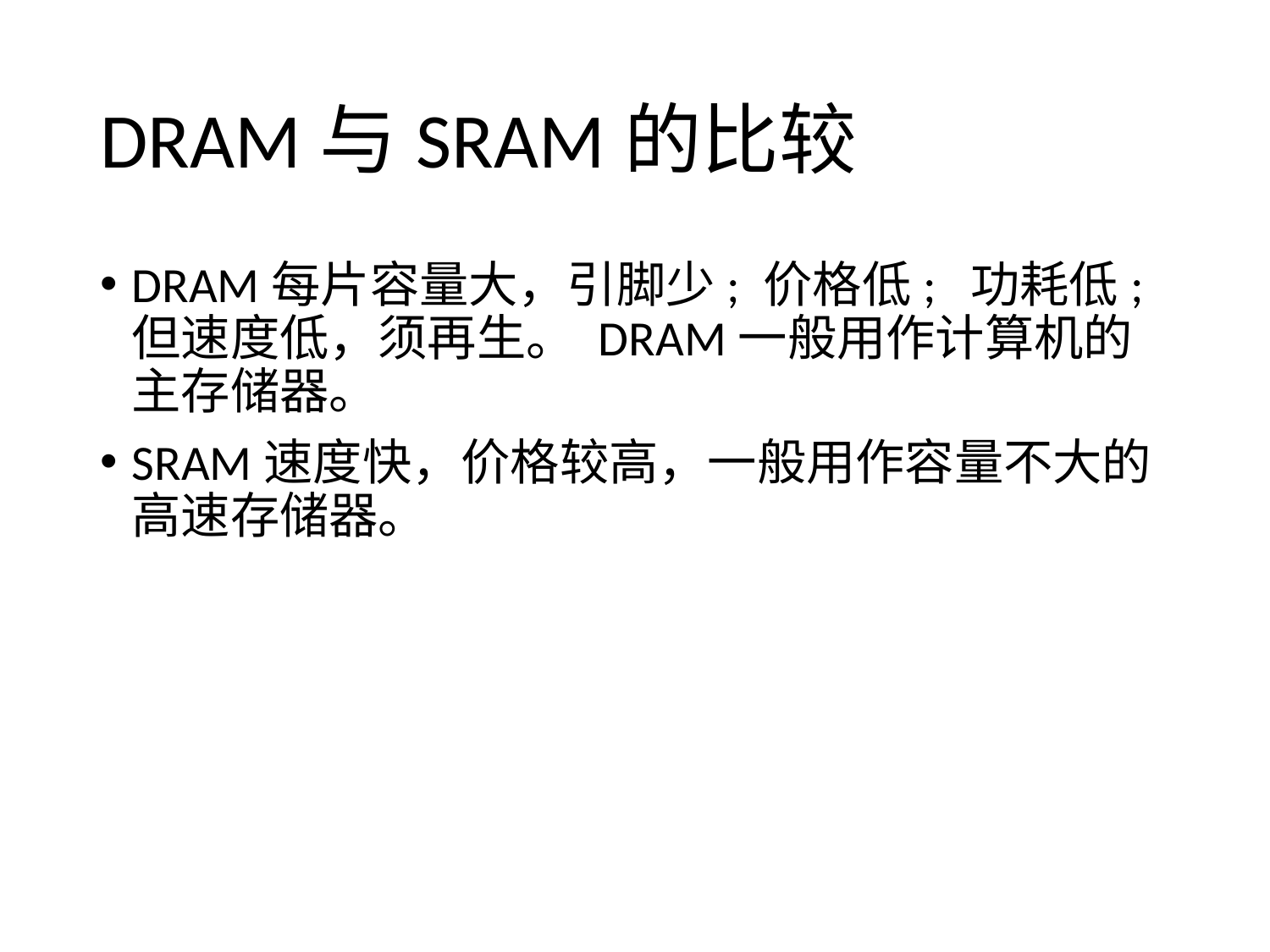

# DRAM与SRAM的比较
DRAM每片容量大，引脚少; 价格低;  功耗低; 但速度低，须再生。 DRAM一般用作计算机的主存储器。
SRAM速度快，价格较高，一般用作容量不大的高速存储器。